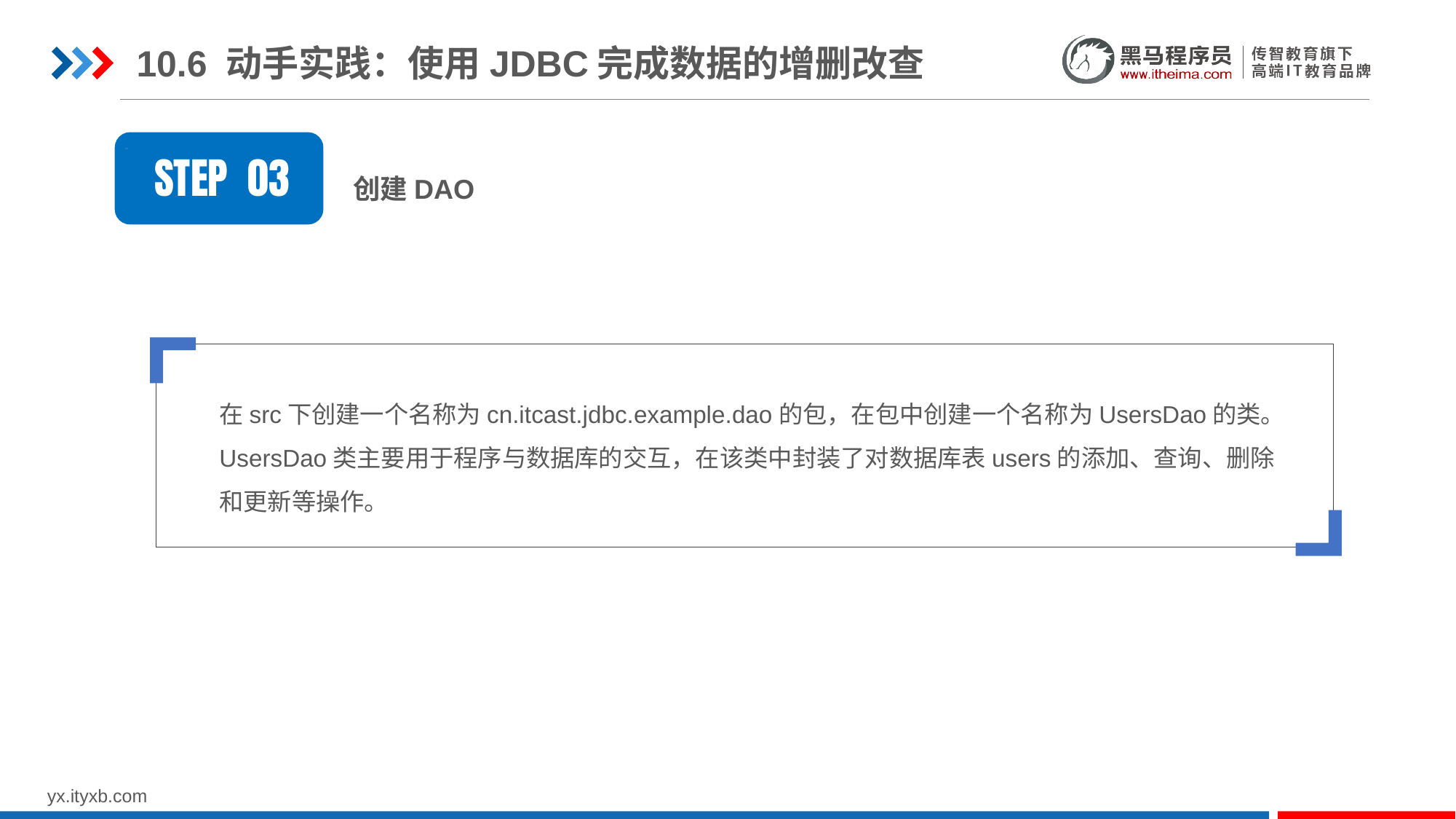

10.6 动手实践：使用JDBC完成数据的增删改查

STEP  03
创建DAO

在src下创建一个名称为cn.itcast.jdbc.example.dao的包，在包中创建一个名称为UsersDao的类。UsersDao类主要用于程序与数据库的交互，在该类中封装了对数据库表users的添加、查询、删除和更新等操作。